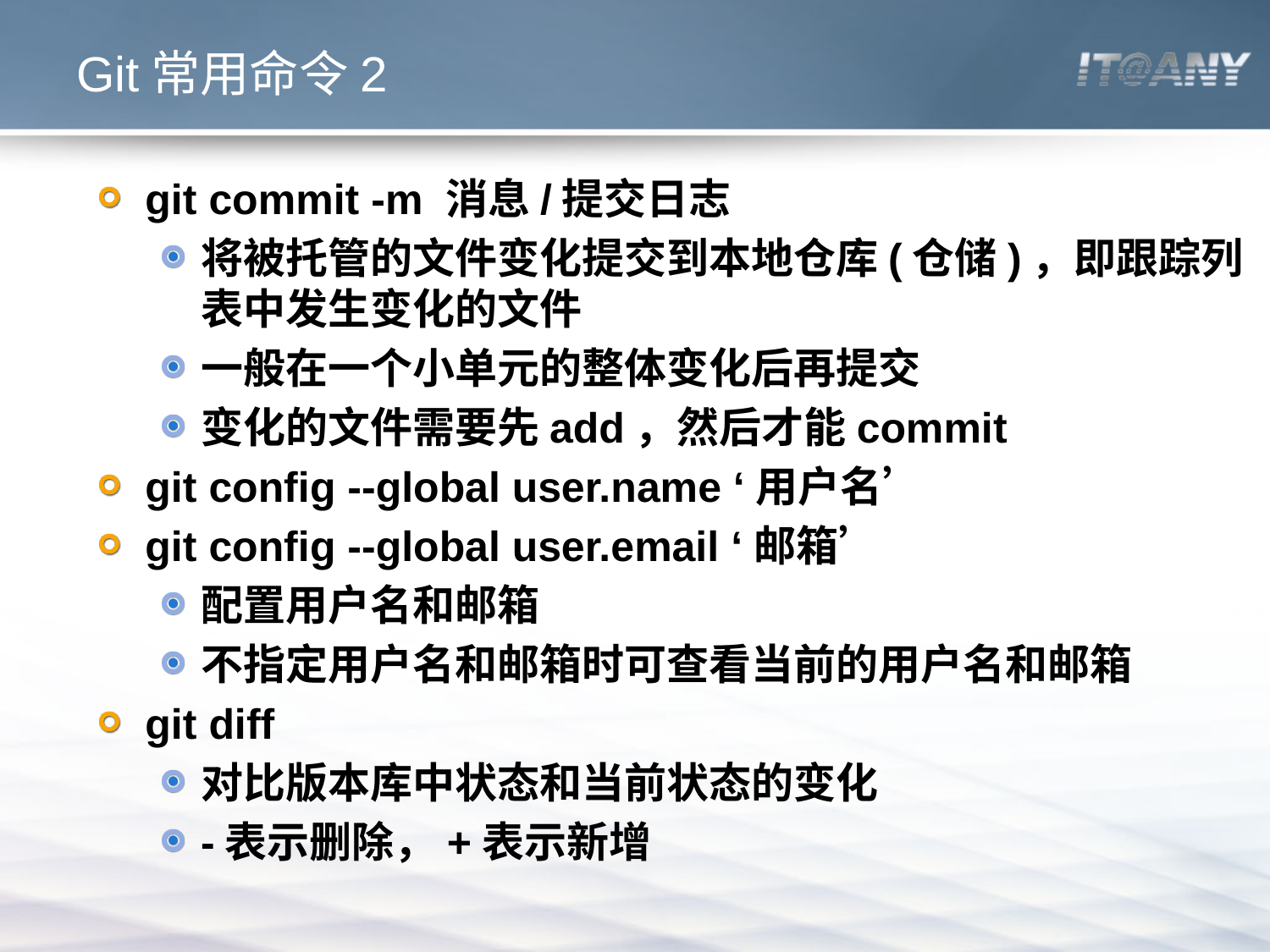

# Git常用命令2
git commit -m 消息/提交日志
将被托管的文件变化提交到本地仓库(仓储)，即跟踪列表中发生变化的文件
一般在一个小单元的整体变化后再提交
变化的文件需要先add，然后才能commit
git config --global user.name ‘用户名’
git config --global user.email ‘邮箱’
配置用户名和邮箱
不指定用户名和邮箱时可查看当前的用户名和邮箱
git diff
对比版本库中状态和当前状态的变化
-表示删除，+表示新增